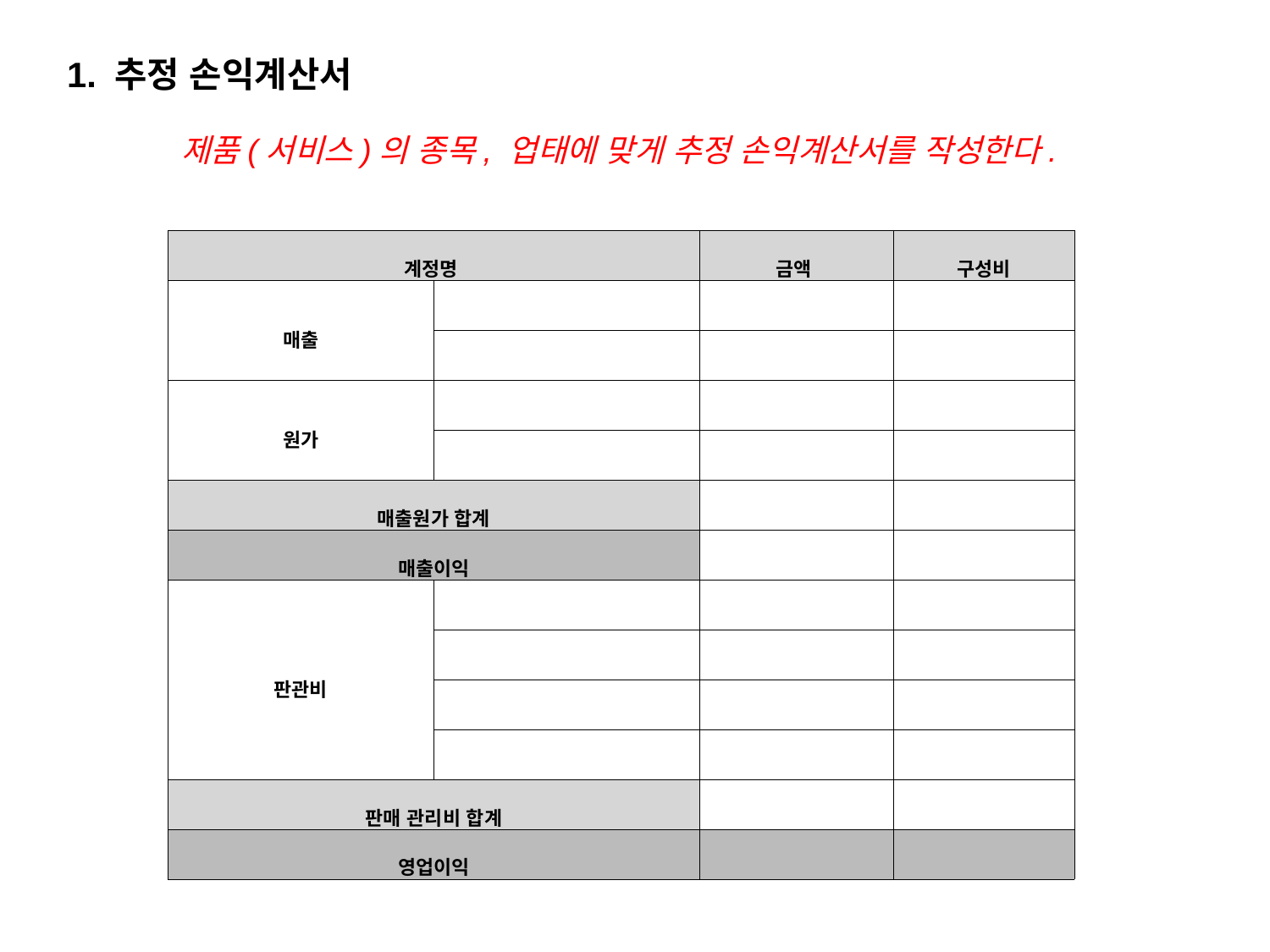

7. 재무 계획
 추정 손익계산
1. 추정 손익계산서
제품(서비스)의 종목, 업태에 맞게 추정 손익계산서를 작성한다.
| 계정명 |  | 금액 | 구성비 |
| --- | --- | --- | --- |
| 매출 |  |  |  |
|  |  |  |  |
| 원가 |  |  |  |
|  |  |  |  |
| 매출원가 합계 |  |  |  |
| 매출이익 |  |  |  |
| 판관비 |  |  |  |
|  |  |  |  |
|  |  |  |  |
|  |  |  |  |
| 판매 관리비 합계 |  |  |  |
| 영업이익 |  |  |  |